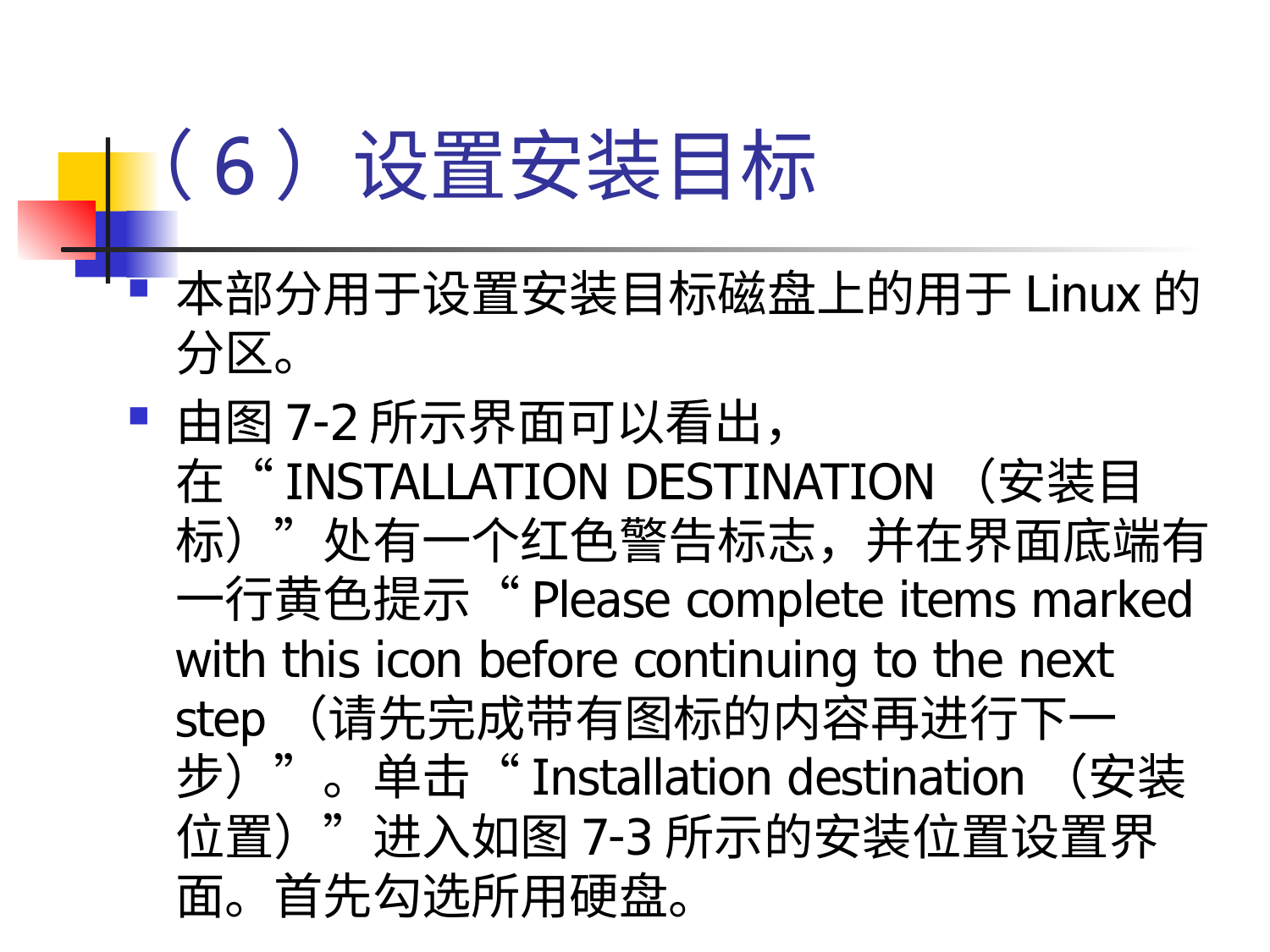

# （6）设置安装目标
本部分用于设置安装目标磁盘上的用于Linux的分区。
由图7-2所示界面可以看出，在“INSTALLATION DESTINATION（安装目标）”处有一个红色警告标志，并在界面底端有一行黄色提示“Please complete items marked with this icon before continuing to the next step（请先完成带有图标的内容再进行下一步）”。单击“Installation destination（安装位置）”进入如图7-3所示的安装位置设置界面。首先勾选所用硬盘。